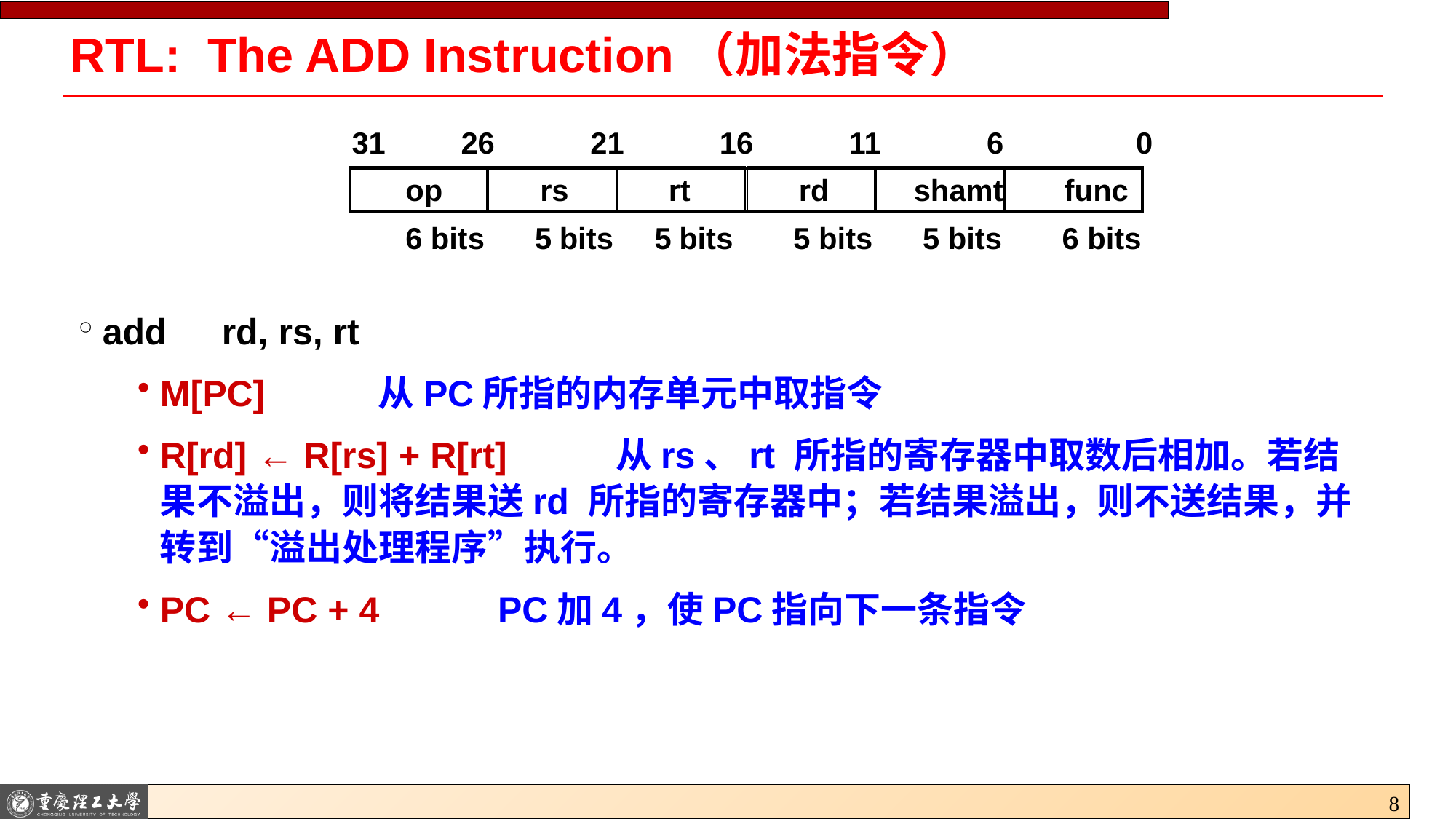

# RTL:  The ADD Instruction（加法指令）

add	 rd, rs, rt
M[PC]		从PC所指的内存单元中取指令
R[rd] ← R[rs] + R[rt]	 从rs、rt 所指的寄存器中取数后相加。若结果不溢出，则将结果送rd 所指的寄存器中；若结果溢出，则不送结果，并转到“溢出处理程序”执行。
PC ← PC + 4	 PC加4，使PC指向下一条指令

31
26
21
16
11
6
0
op

rs

rt

rd

shamt

func

6 bits
5 bits
5 bits
5 bits
5 bits
6 bits